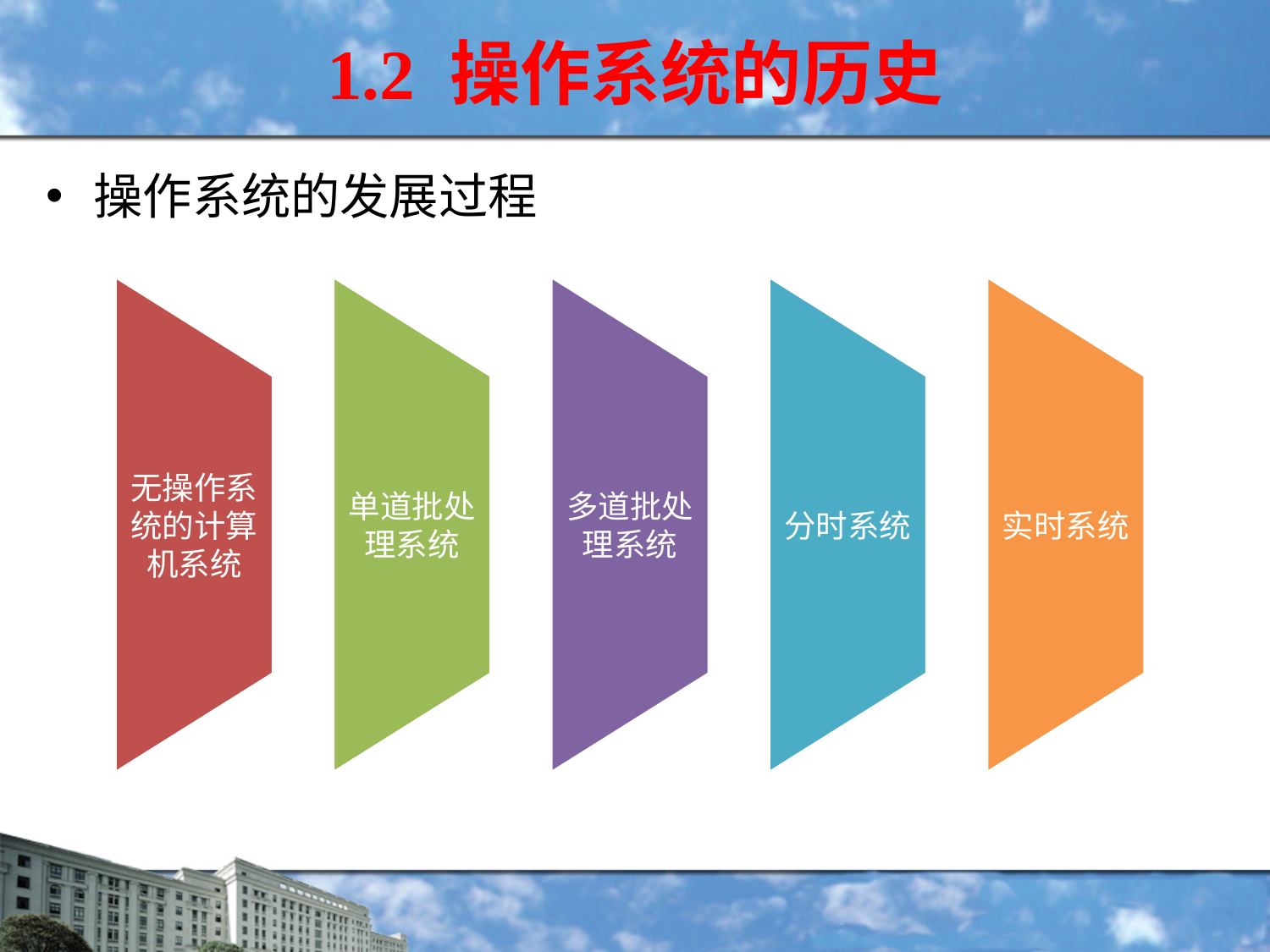

# 1.2 操作系统的历史
操作系统的发展过程
无操作系统的计算机系统
单道批处理系统
多道批处理系统
分时系统
实时系统